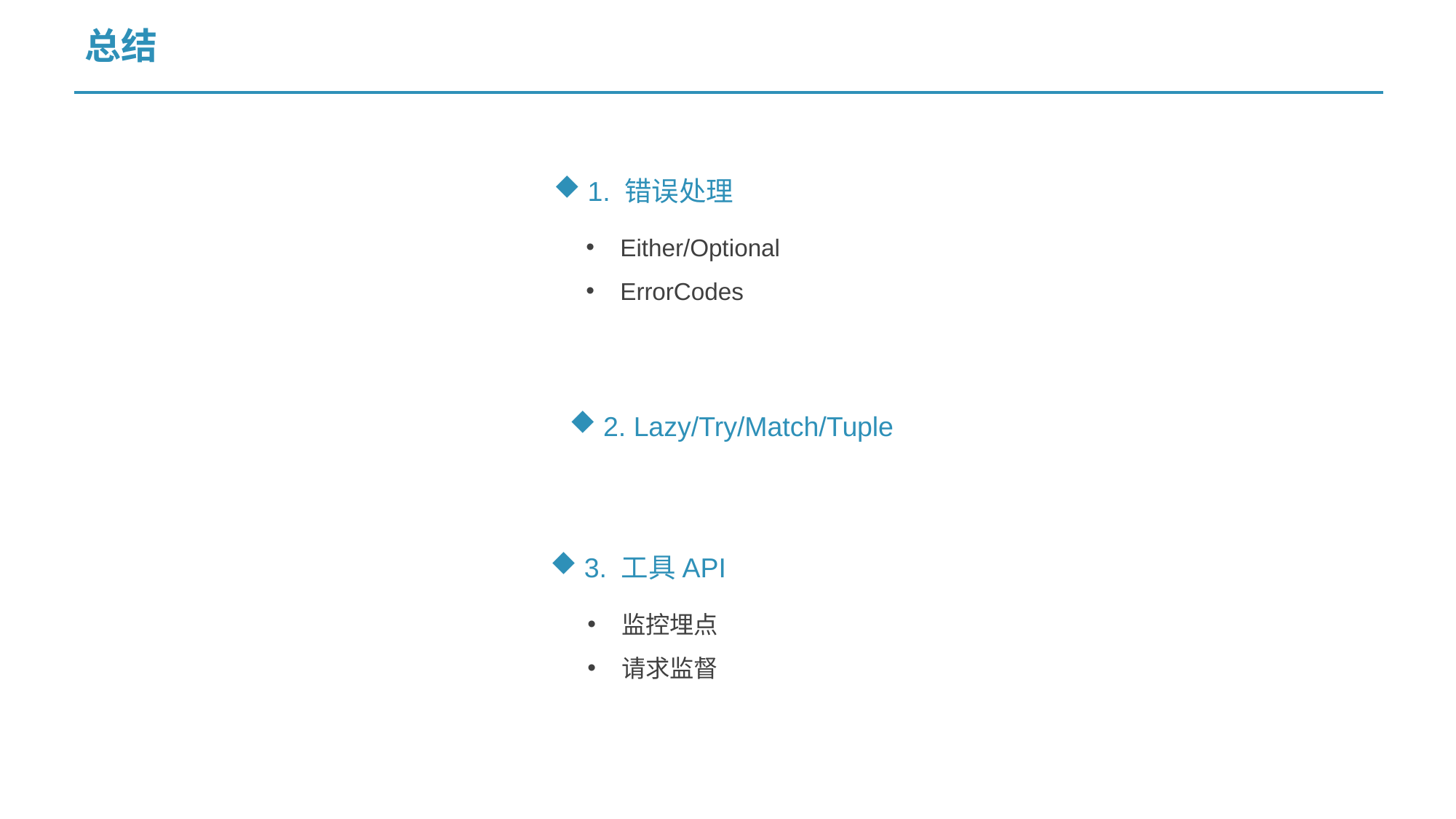

总结
1. 错误处理
Either/Optional
ErrorCodes
2. Lazy/Try/Match/Tuple
3. 工具API
监控埋点
请求监督